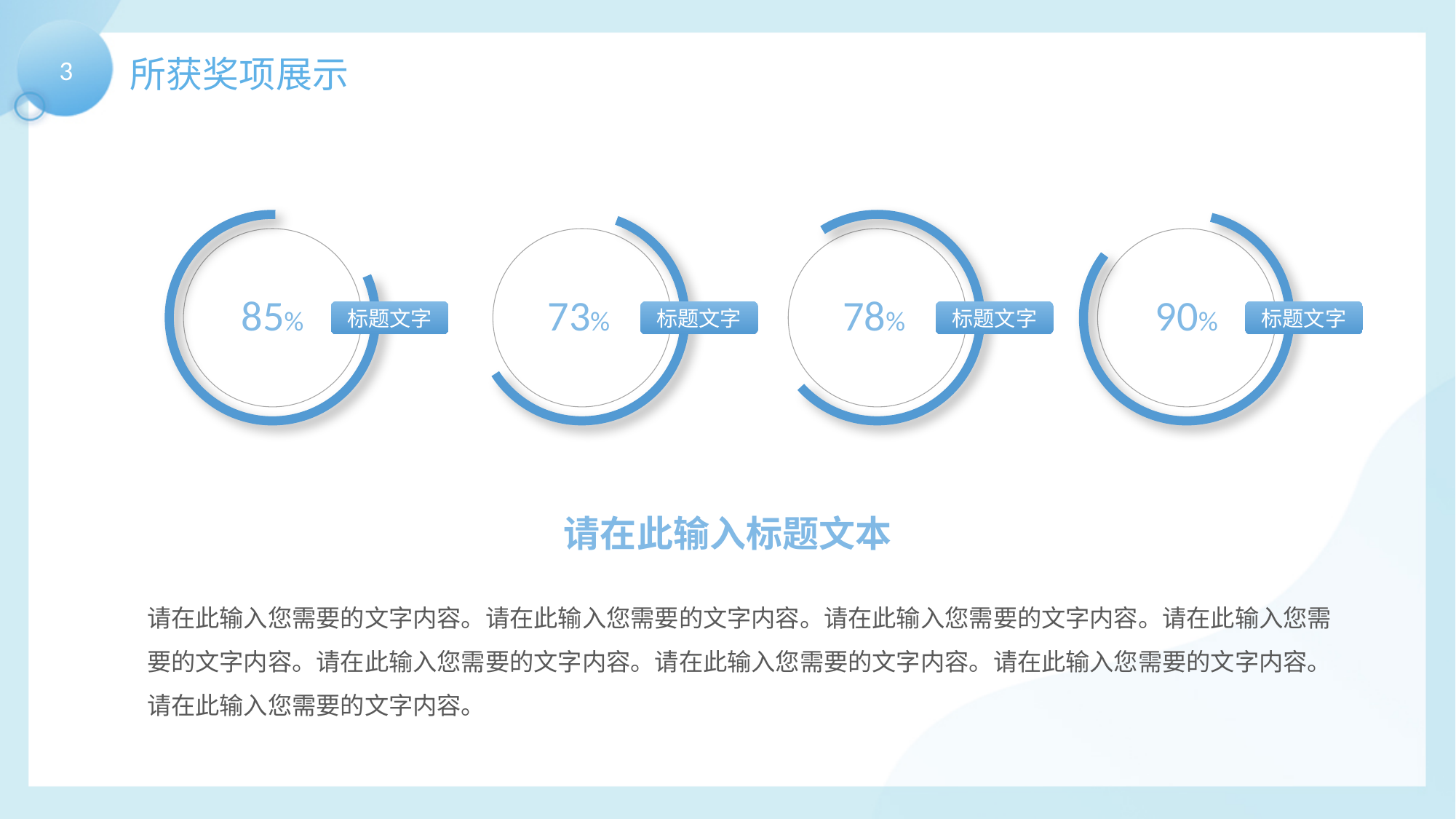

所获奖项展示
3

85%
73%
78%
90%
标题文字
标题文字
标题文字
标题文字
请在此输入标题文本
请在此输入您需要的文字内容。请在此输入您需要的文字内容。请在此输入您需要的文字内容。请在此输入您需要的文字内容。请在此输入您需要的文字内容。请在此输入您需要的文字内容。请在此输入您需要的文字内容。请在此输入您需要的文字内容。